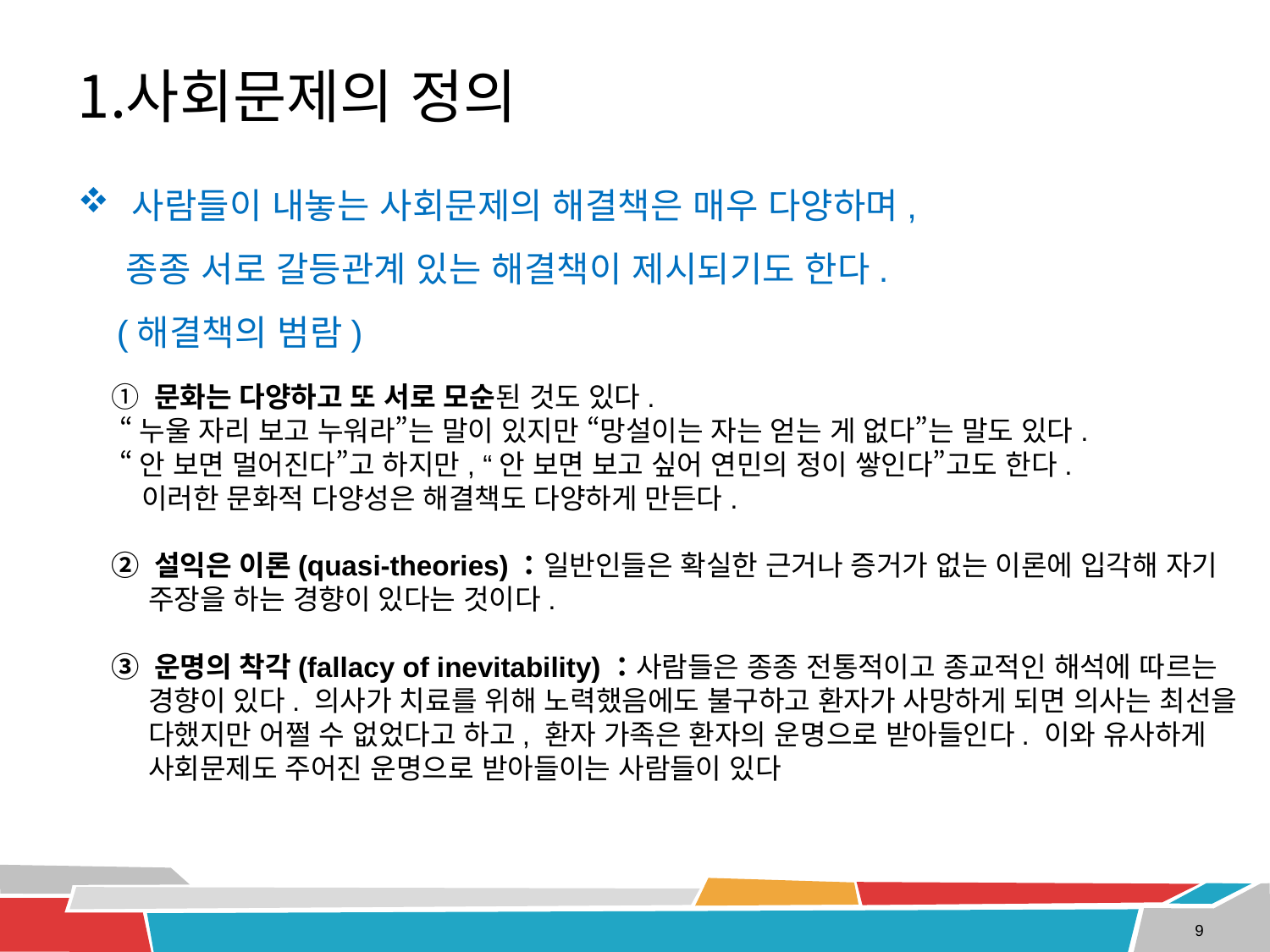

# 사회문제의 정의
 사람들이 내놓는 사회문제의 해결책은 매우 다양하며,
    종종 서로 갈등관계 있는 해결책이 제시되기도 한다.
    (해결책의 범람)

① 문화는 다양하고 또 서로 모순된 것도 있다.
 “누울 자리 보고 누워라”는 말이 있지만 “망설이는 자는 얻는 게 없다”는 말도 있다.
 “안 보면 멀어진다”고 하지만, “안 보면 보고 싶어 연민의 정이 쌓인다”고도 한다.
   이러한 문화적 다양성은 해결책도 다양하게 만든다.

② 설익은 이론(quasi-theories)：일반인들은 확실한 근거나 증거가 없는 이론에 입각해 자기 주장을 하는 경향이 있다는 것이다.

③ 운명의 착각(fallacy of inevitability)：사람들은 종종 전통적이고 종교적인 해석에 따르는 경향이 있다. 의사가 치료를 위해 노력했음에도 불구하고 환자가 사망하게 되면 의사는 최선을 다했지만 어쩔 수 없었다고 하고, 환자 가족은 환자의 운명으로 받아들인다. 이와 유사하게 사회문제도 주어진 운명으로 받아들이는 사람들이 있다
9